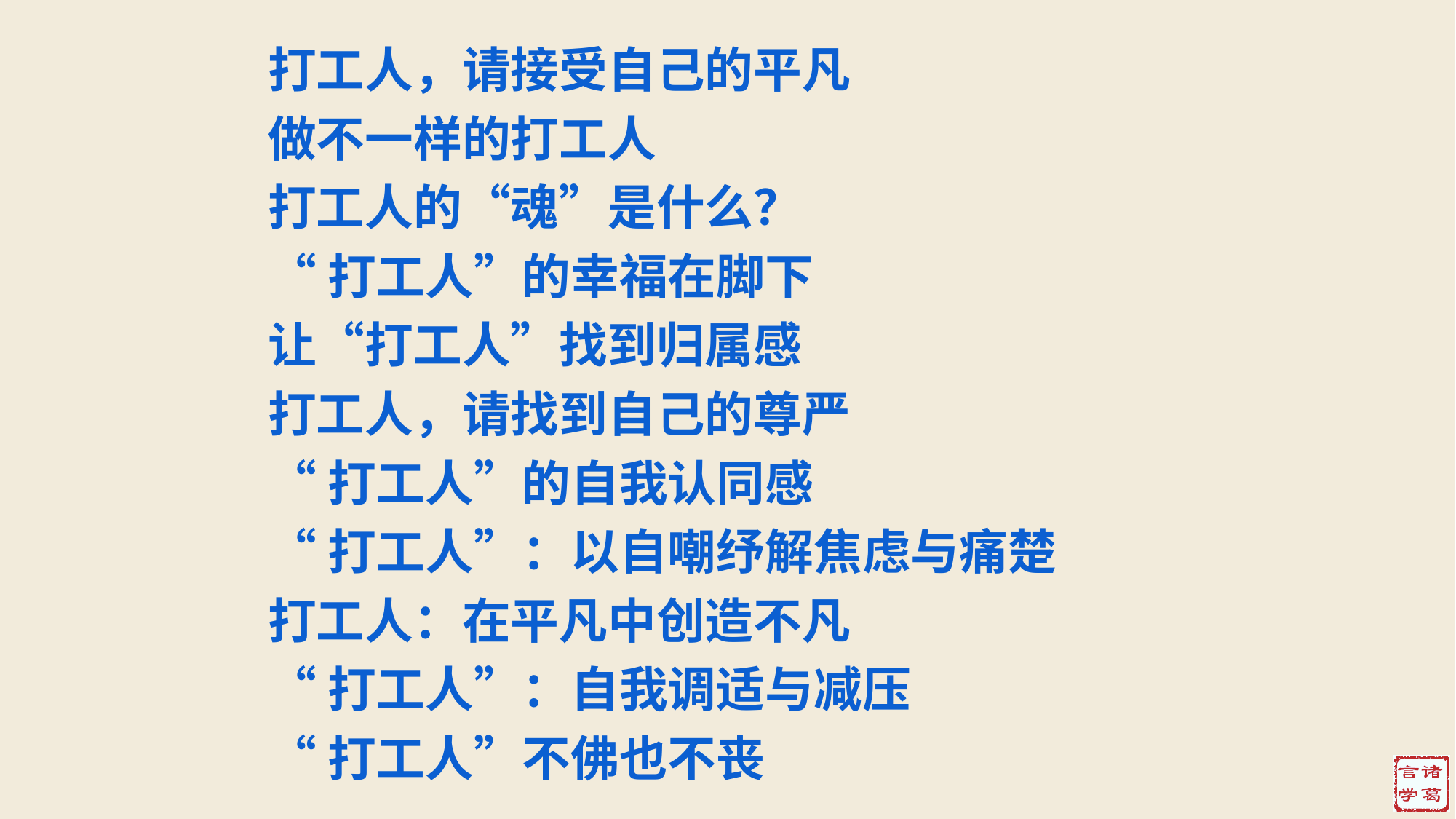

打工人，请接受自己的平凡
做不一样的打工人
打工人的“魂”是什么？
“打工人”的幸福在脚下
让“打工人”找到归属感
打工人，请找到自己的尊严
“打工人”的自我认同感
“打工人”：以自嘲纾解焦虑与痛楚
打工人：在平凡中创造不凡
“打工人”：自我调适与减压
“打工人”不佛也不丧